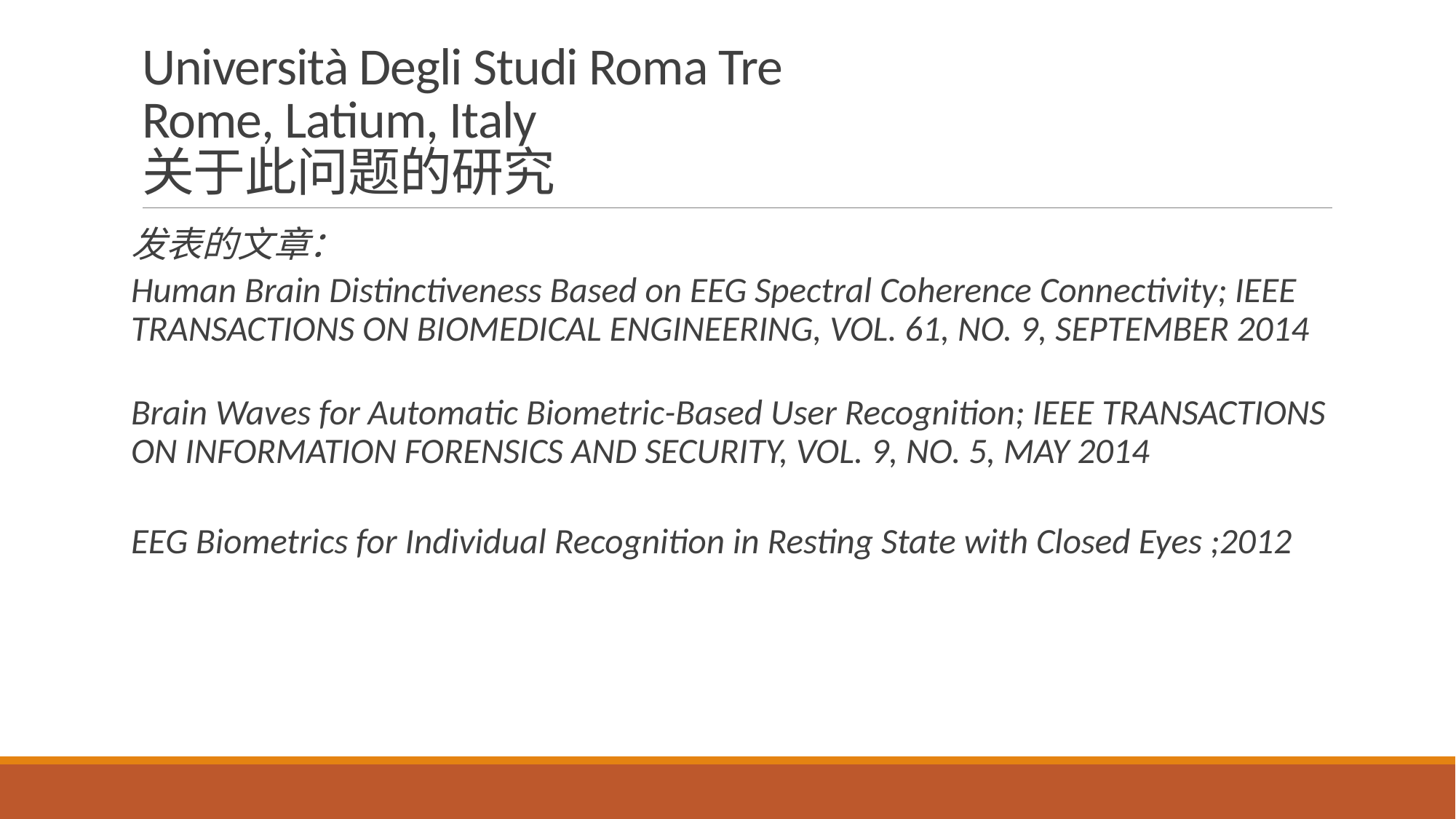

# Università Degli Studi Roma Tre Rome, Latium, Italy 关于此问题的研究
发表的文章：
Human Brain Distinctiveness Based on EEG Spectral Coherence Connectivity; IEEE TRANSACTIONS ON BIOMEDICAL ENGINEERING, VOL. 61, NO. 9, SEPTEMBER 2014
Brain Waves for Automatic Biometric-Based User Recognition; IEEE TRANSACTIONS ON INFORMATION FORENSICS AND SECURITY, VOL. 9, NO. 5, MAY 2014

EEG Biometrics for Individual Recognition in Resting State with Closed Eyes ;2012